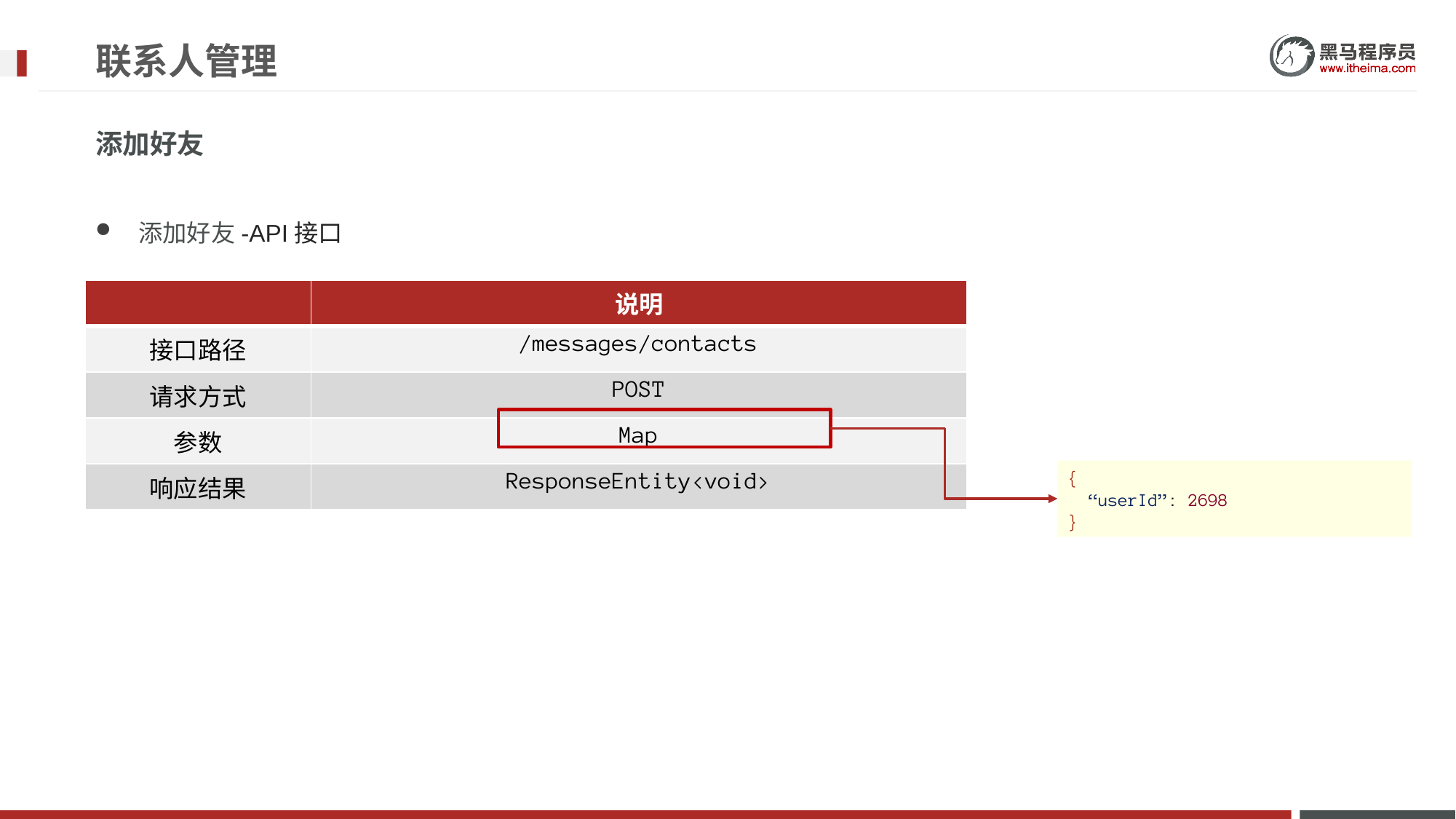

# 联系人管理
添加好友
添加好友-API接口
|  | 说明 |
| --- | --- |
| 接口路径 | /messages/contacts |
| 请求方式 | POST |
| 参数 | Map |
| 响应结果 | ResponseEntity<void> |

{
  “userId”: 2698
}